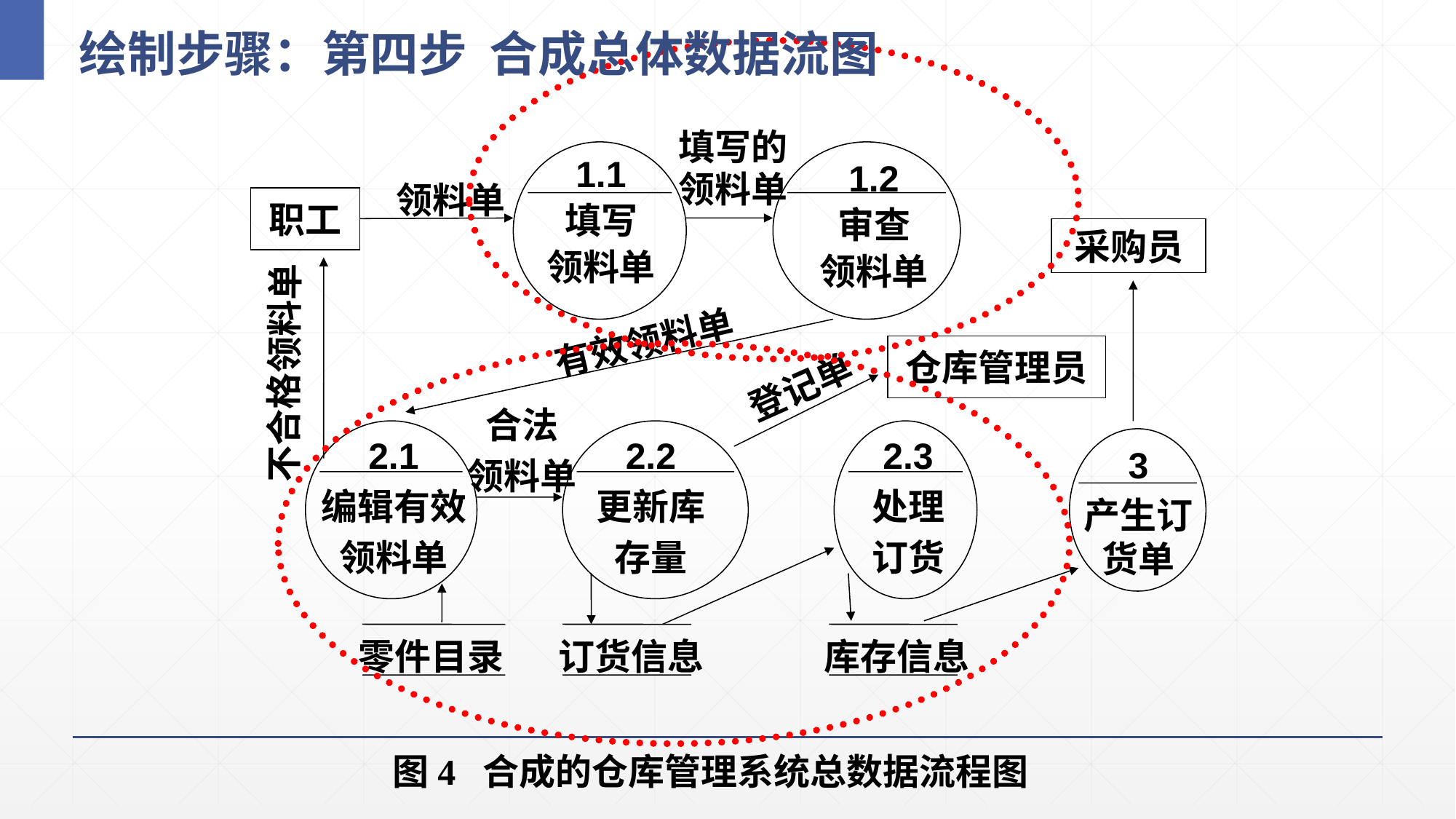

# 绘制步骤：第四步  合成总体数据流图

填写的
领料单

1.1
填写
领料单
1.2
审查
领料单
领料单
职工

采购员

有效领料单

不合格领料单
仓库管理员
登记单

合法
领料单

2.1
编辑有效
领料单
2.2
更新库
存量
2.3
处理
订货

3
产生订货单

零件目录
订货信息
库存信息

 图4  合成的仓库管理系统总数据流程图